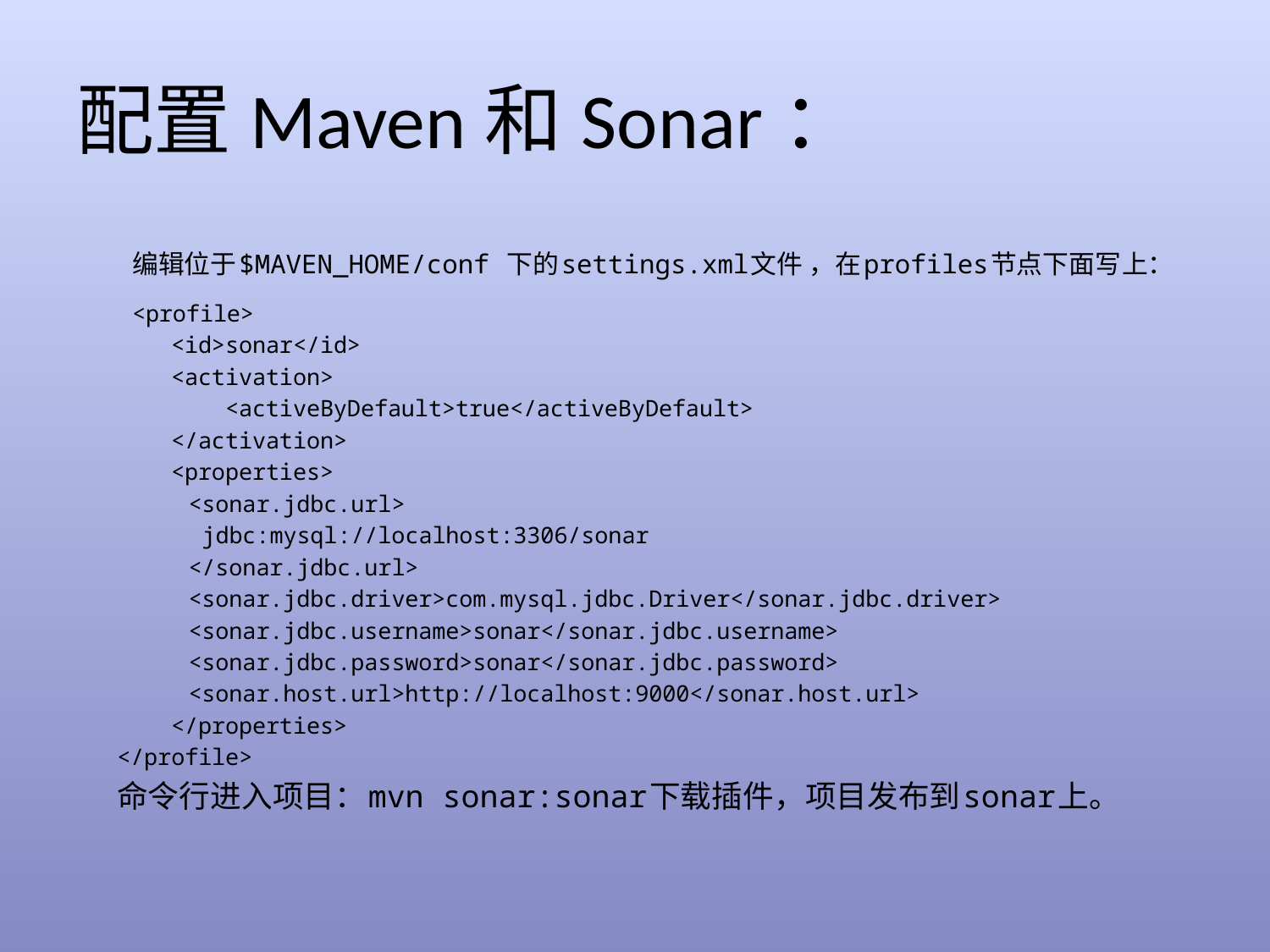

# 配置Maven和Sonar：
编辑位于$MAVEN_HOME/conf 下的settings.xml文件 ，在profiles节点下面写上：
<profile>
       <id>sonar</id>
       <activation>
           <activeByDefault>true</activeByDefault>
       </activation>
       <properties>
	   	<sonar.jdbc.url>
       	 jdbc:mysql://localhost:3306/sonar
	   	</sonar.jdbc.url>
       	<sonar.jdbc.driver>com.mysql.jdbc.Driver</sonar.jdbc.driver>
       	<sonar.jdbc.username>sonar</sonar.jdbc.username>
       	<sonar.jdbc.password>sonar</sonar.jdbc.password>
       	<sonar.host.url>http://localhost:9000</sonar.host.url>
       </properties>
	</profile>
	命令行进入项目：mvn sonar:sonar下载插件，项目发布到sonar上。